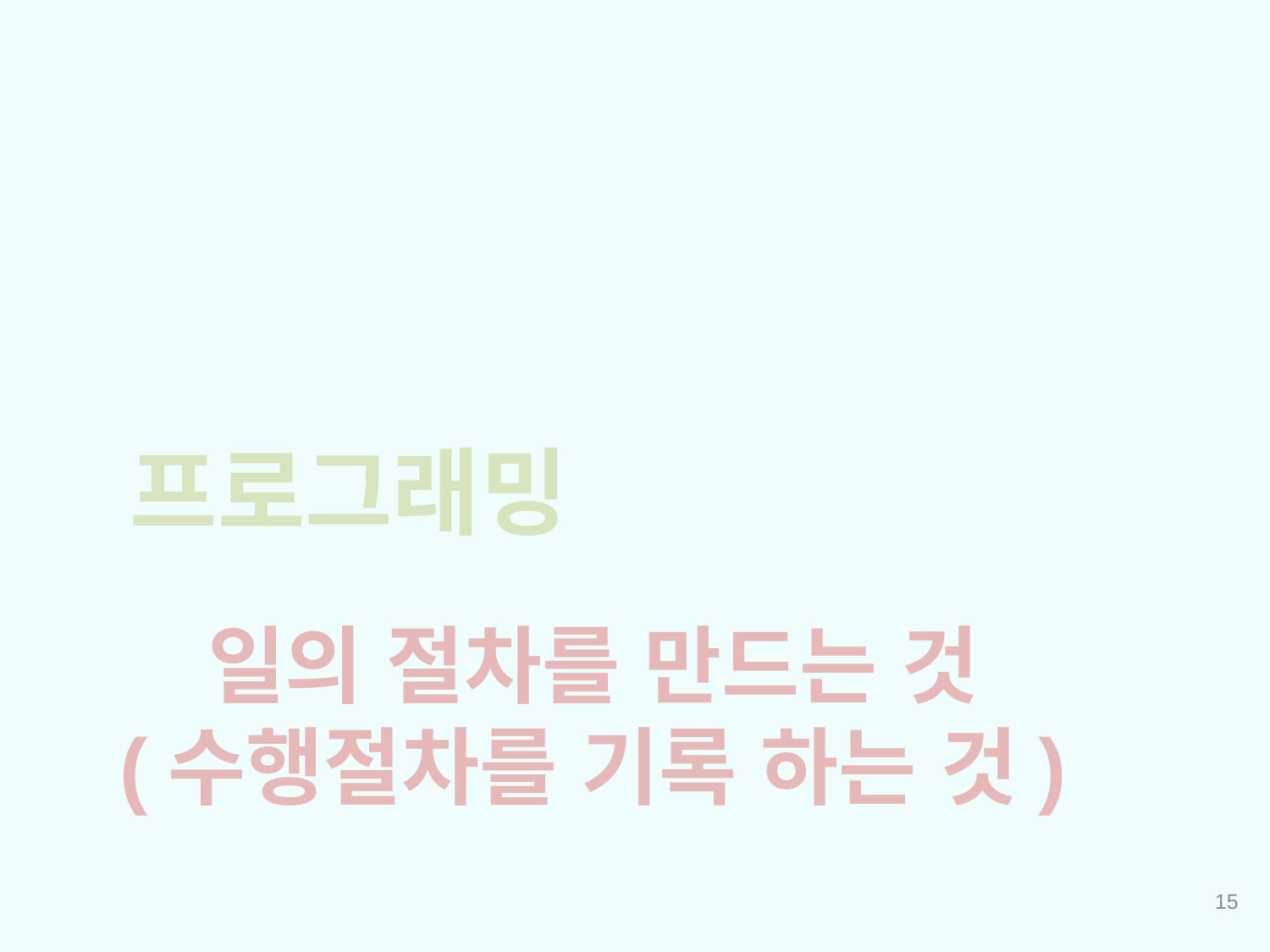

프로그래밍
일의 절차를 만드는 것
(수행절차를 기록 하는 것)
15